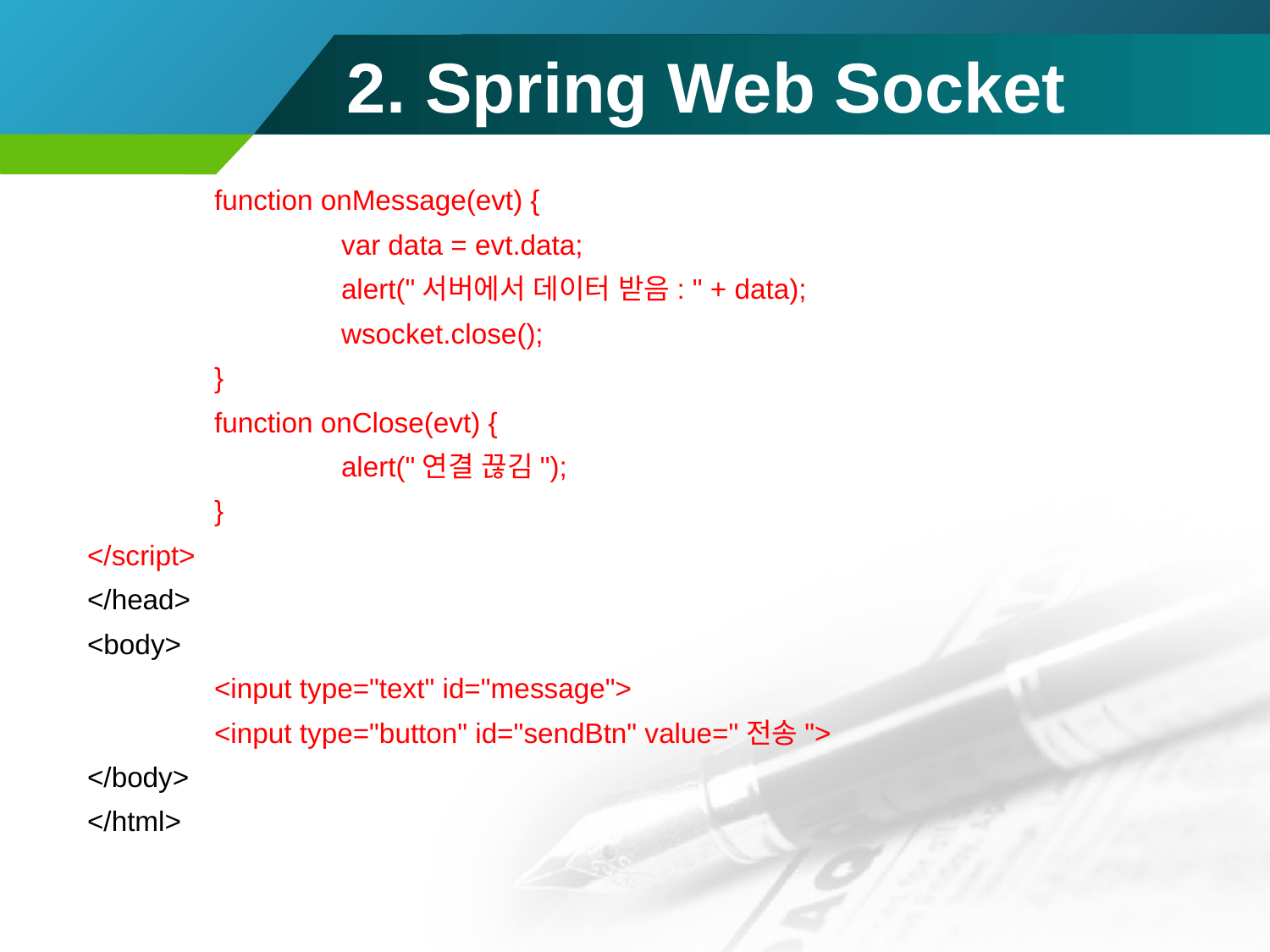

# 2. Spring Web Socket
	function onMessage(evt) {
		var data = evt.data;
		alert("서버에서 데이터 받음: " + data);
		wsocket.close();
	}
	function onClose(evt) {
		alert("연결 끊김");
	}
</script>
</head>
<body>
	<input type="text" id="message">
	<input type="button" id="sendBtn" value="전송">
</body>
</html>